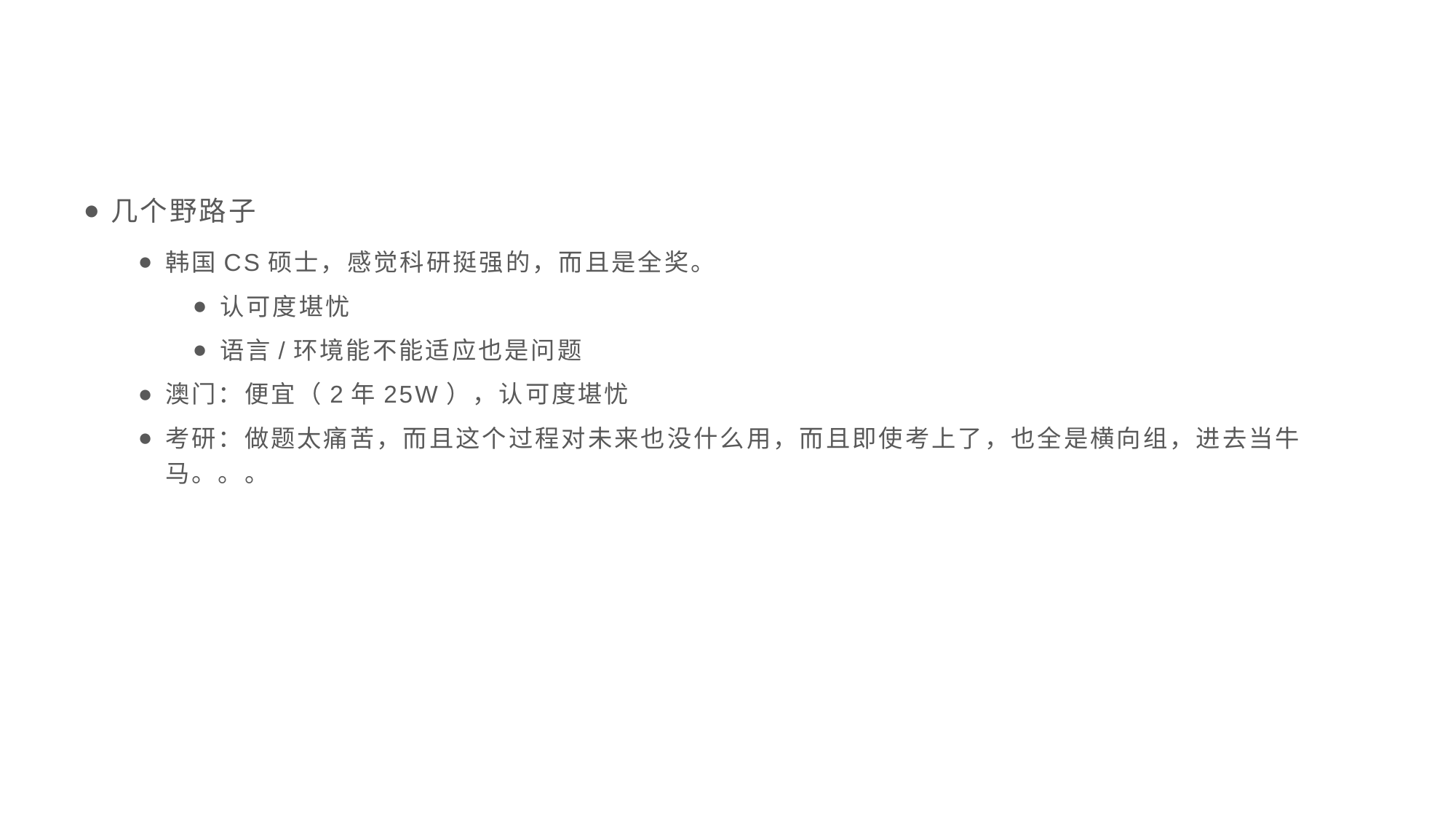

#
几个野路子
韩国CS硕士，感觉科研挺强的，而且是全奖。
认可度堪忧
语言/环境能不能适应也是问题
澳门：便宜（2年25W），认可度堪忧
考研：做题太痛苦，而且这个过程对未来也没什么用，而且即使考上了，也全是横向组，进去当牛马。。。